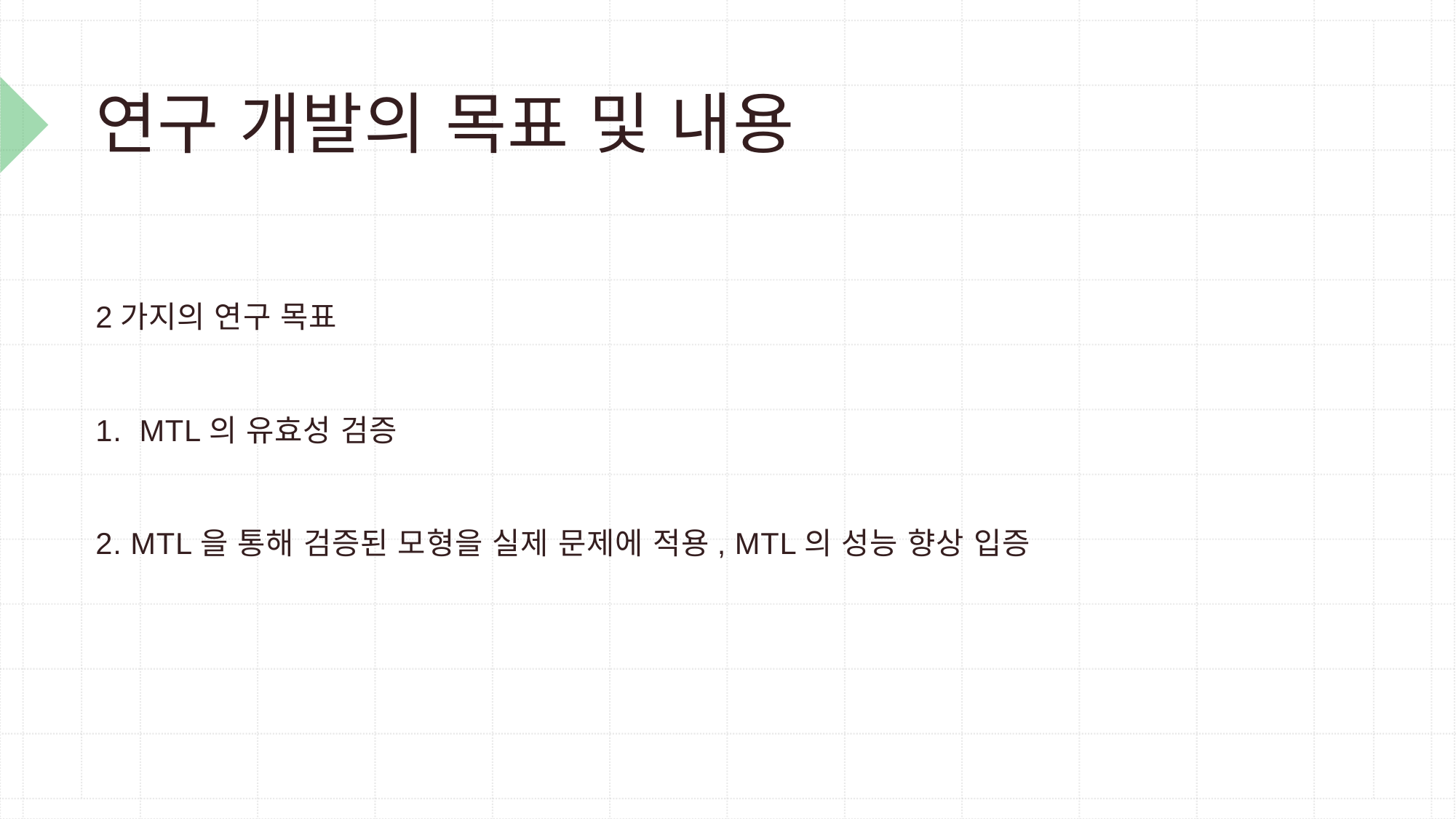

# 연구 개발의 목표 및 내용
2가지의 연구 목표

1.  MTL의 유효성 검증

2. MTL을 통해 검증된 모형을 실제 문제에 적용, MTL의 성능 향상 입증